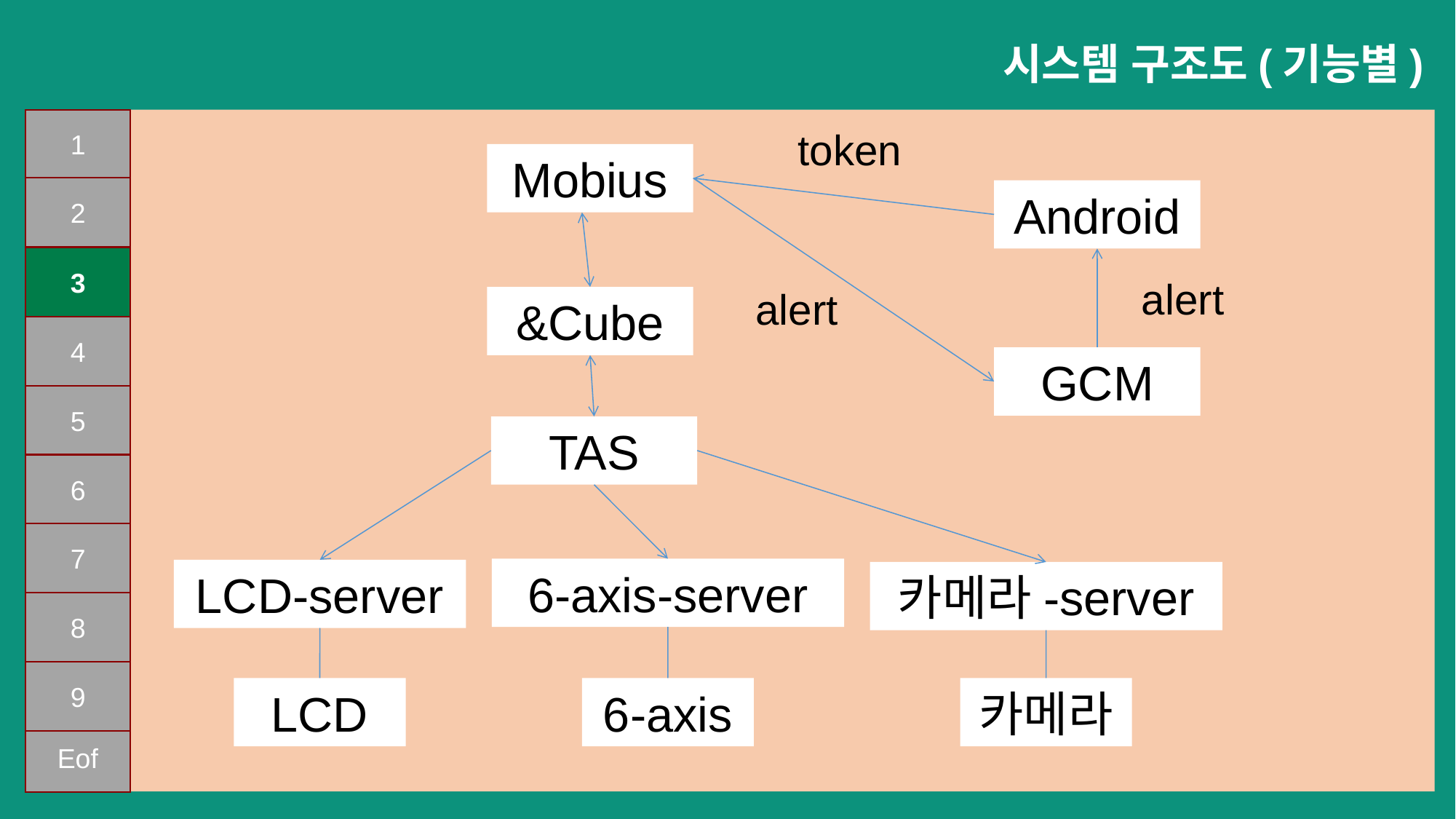

시스템 구조도(기능별)
1
2
4
5
6
8
Eof

token
Mobius
Android
3
alert
alert
&Cube
GCM
TAS
7
6-axis-server
LCD-server
카메라-server
9
LCD
6-axis
카메라